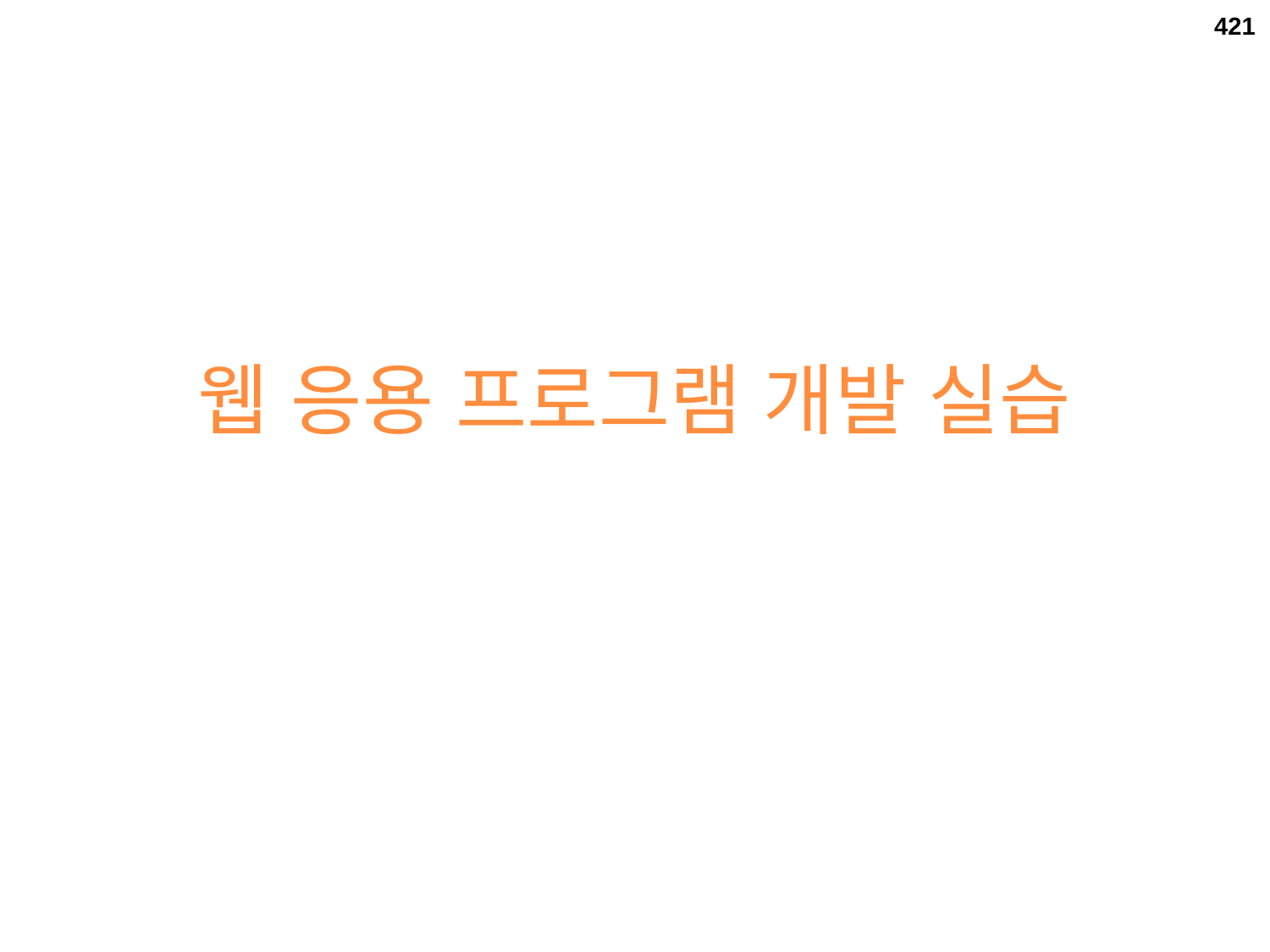

421
# 웹 응용 프로그램 개발 실습